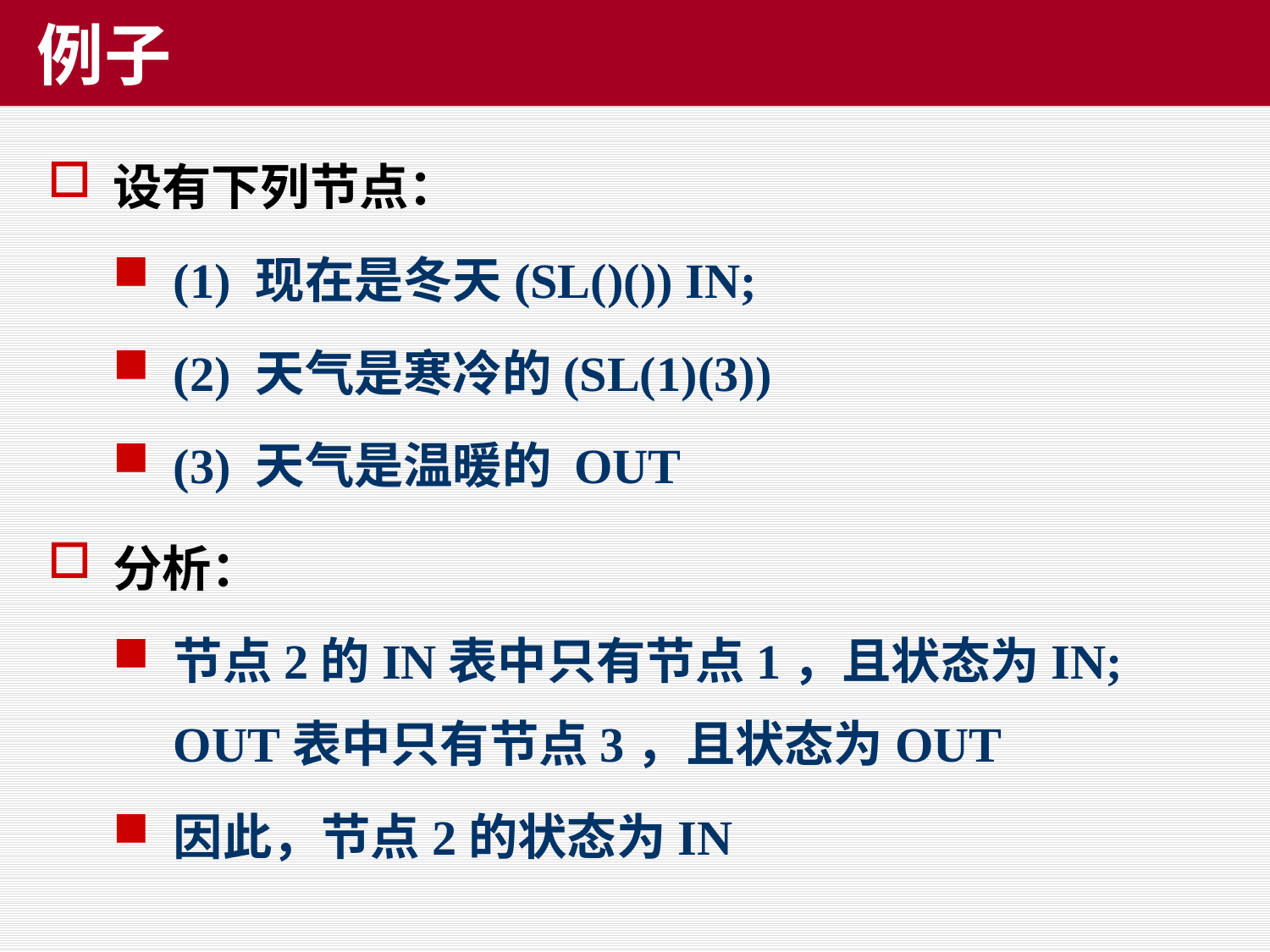

# 例子
设有下列节点：
(1) 现在是冬天(SL()()) IN;
(2) 天气是寒冷的(SL(1)(3))
(3) 天气是温暖的 OUT
分析：
节点2的IN表中只有节点1，且状态为IN; OUT表中只有节点3，且状态为OUT
因此，节点2的状态为IN